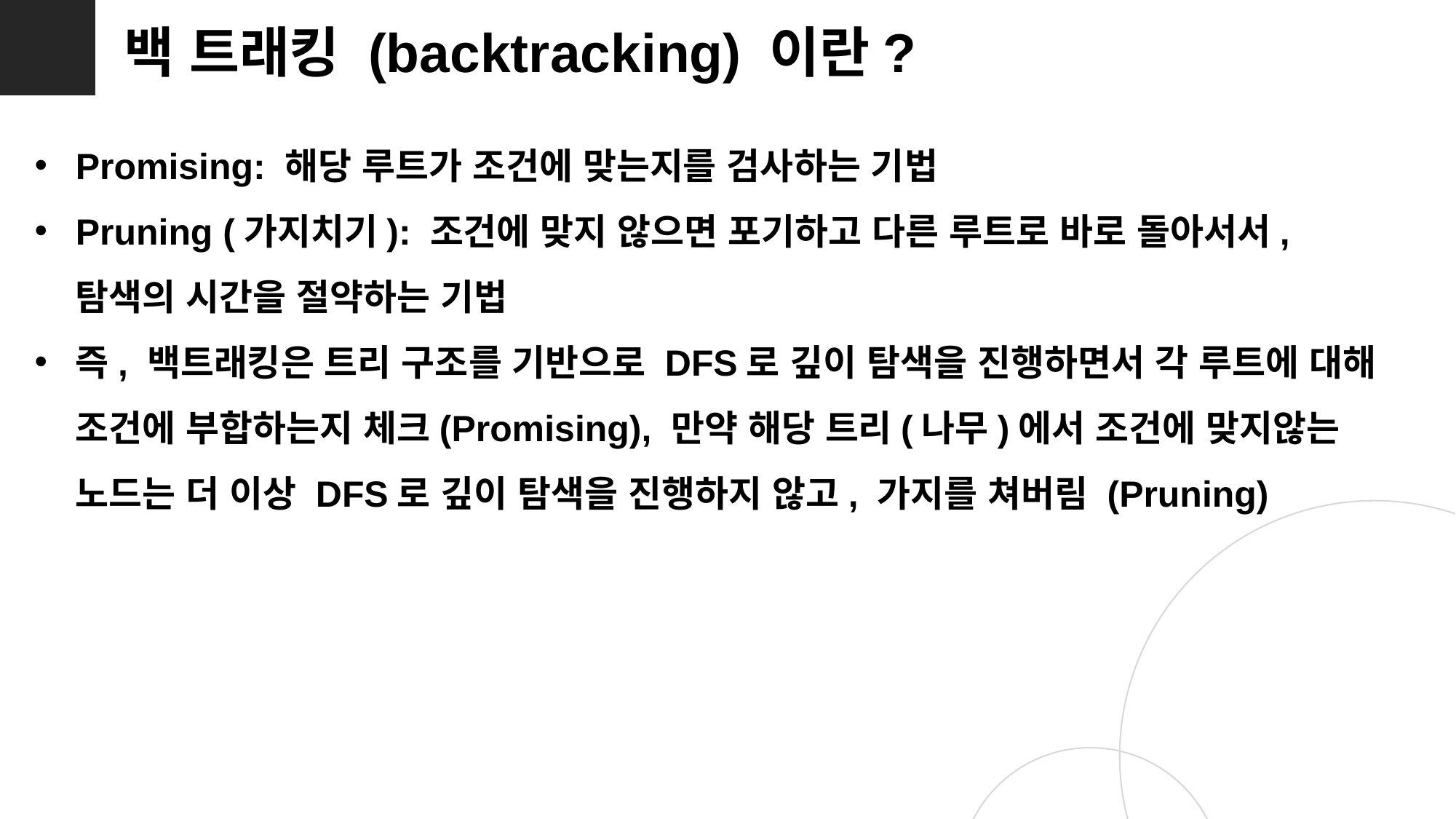

백 트래킹 (backtracking) 이란?
Promising: 해당 루트가 조건에 맞는지를 검사하는 기법
Pruning (가지치기): 조건에 맞지 않으면 포기하고 다른 루트로 바로 돌아서서, 탐색의 시간을 절약하는 기법
즉, 백트래킹은 트리 구조를 기반으로 DFS로 깊이 탐색을 진행하면서 각 루트에 대해 조건에 부합하는지 체크(Promising), 만약 해당 트리(나무)에서 조건에 맞지않는 노드는 더 이상 DFS로 깊이 탐색을 진행하지 않고, 가지를 쳐버림 (Pruning)